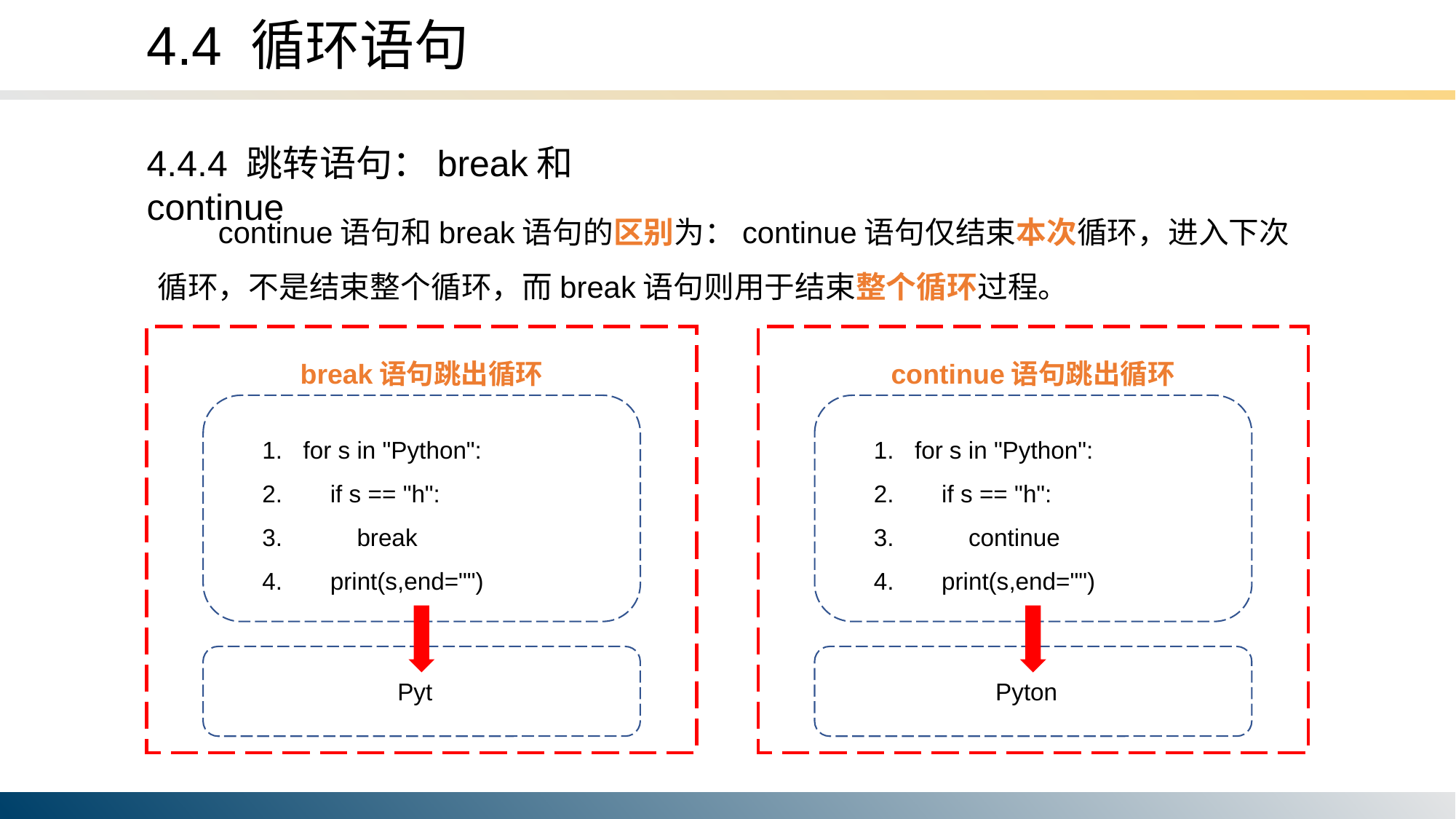

4.4 循环语句
4.4.4 跳转语句：break和continue
continue语句和break语句的区别为：continue语句仅结束本次循环，进入下次循环，不是结束整个循环，而break语句则用于结束整个循环过程。

break语句跳出循环
continue语句跳出循环

for s in "Python":
    if s == "h":
        break
    print(s,end="")
for s in "Python":
    if s == "h":
        continue
    print(s,end="")

Pyt
Pyton